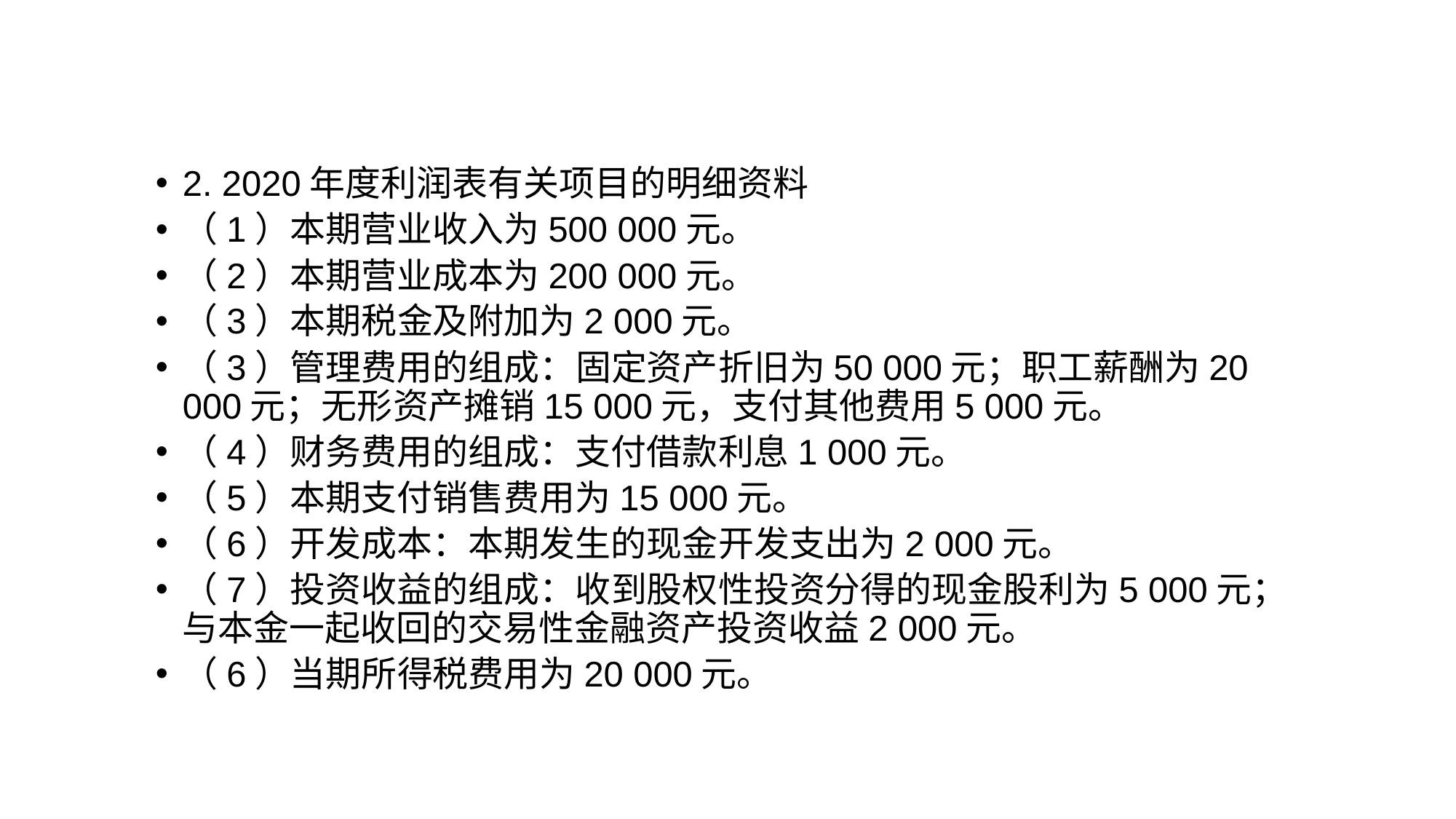

2. 2020年度利润表有关项目的明细资料
（1）本期营业收入为500 000元。
（2）本期营业成本为200 000元。
（3）本期税金及附加为2 000元。
（3）管理费用的组成：固定资产折旧为50 000元；职工薪酬为20 000元；无形资产摊销15 000元，支付其他费用5 000元。
（4）财务费用的组成：支付借款利息1 000元。
（5）本期支付销售费用为15 000元。
（6）开发成本：本期发生的现金开发支出为2 000元。
（7）投资收益的组成：收到股权性投资分得的现金股利为5 000元；与本金一起收回的交易性金融资产投资收益2 000元。
（6）当期所得税费用为20 000元。
2023/3/30
79